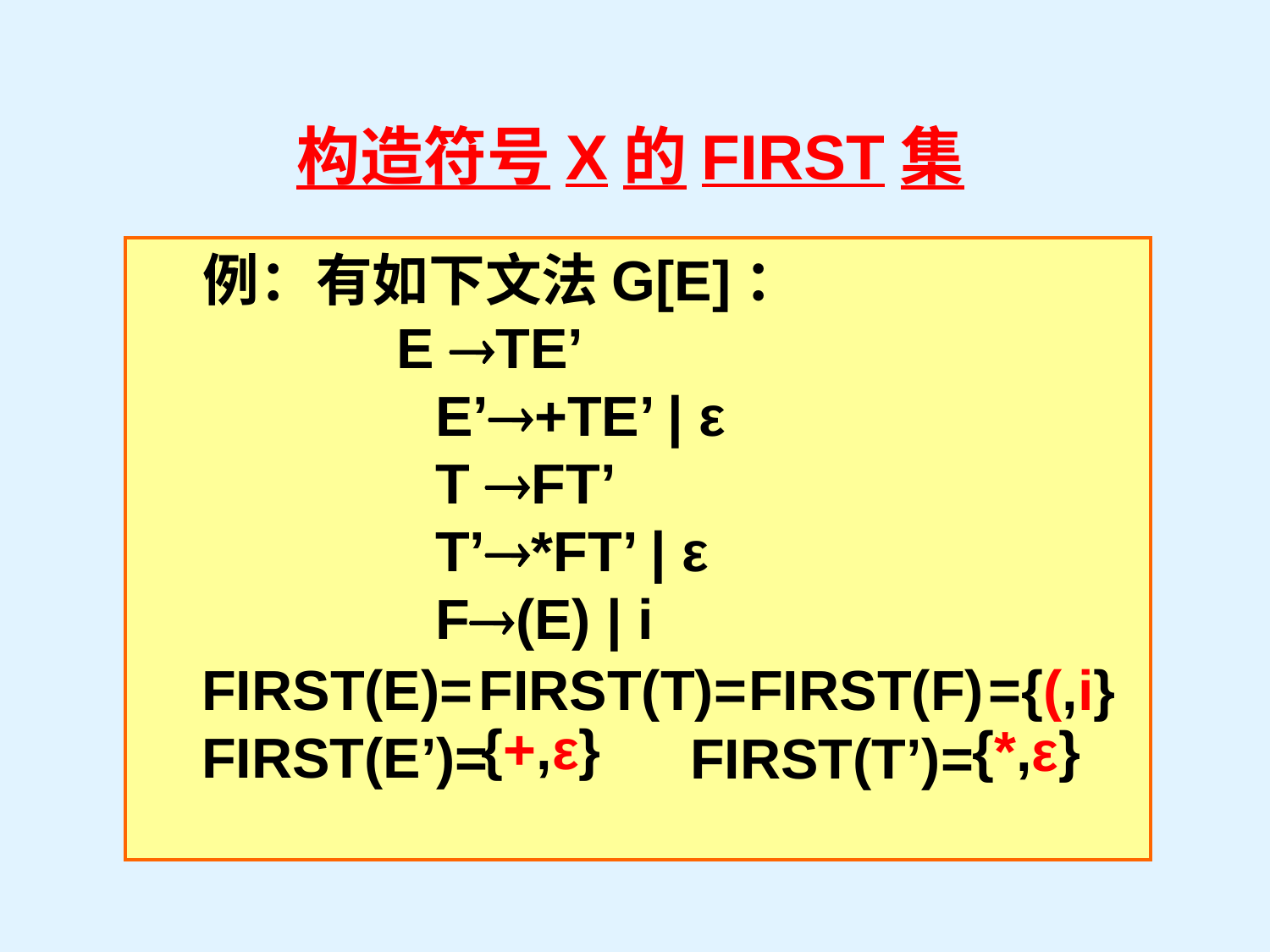

构造符号X的FIRST集
    例：有如下文法G[E]：
                   E →TE’
                   E’→+TE’ | ε
                   T →FT’
                   T’→*FT’ | ε
                   F→(E) | i

FIRST(E)=
FIRST(T)=
FIRST(F)
={(,i}
{+,ε}
{*,ε}
FIRST(E’)=
FIRST(T’)=